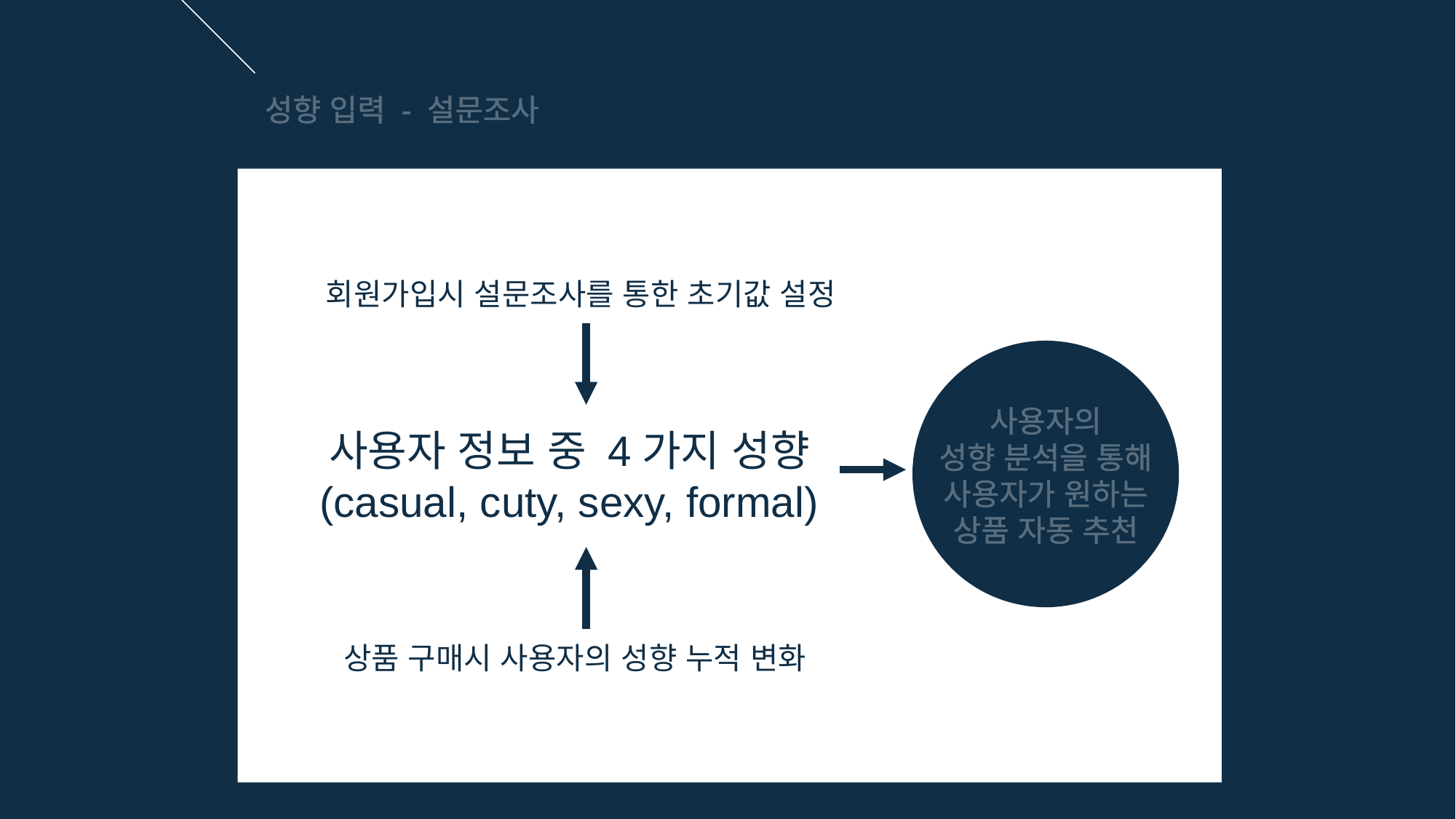

성향 입력 - 설문조사

회원가입시 설문조사를 통한 초기값 설정

사용자의
성향 분석을 통해
사용자가 원하는
상품 자동 추천
사용자 정보 중 4가지 성향
(casual, cuty, sexy, formal)
상품 구매시 사용자의 성향 누적 변화